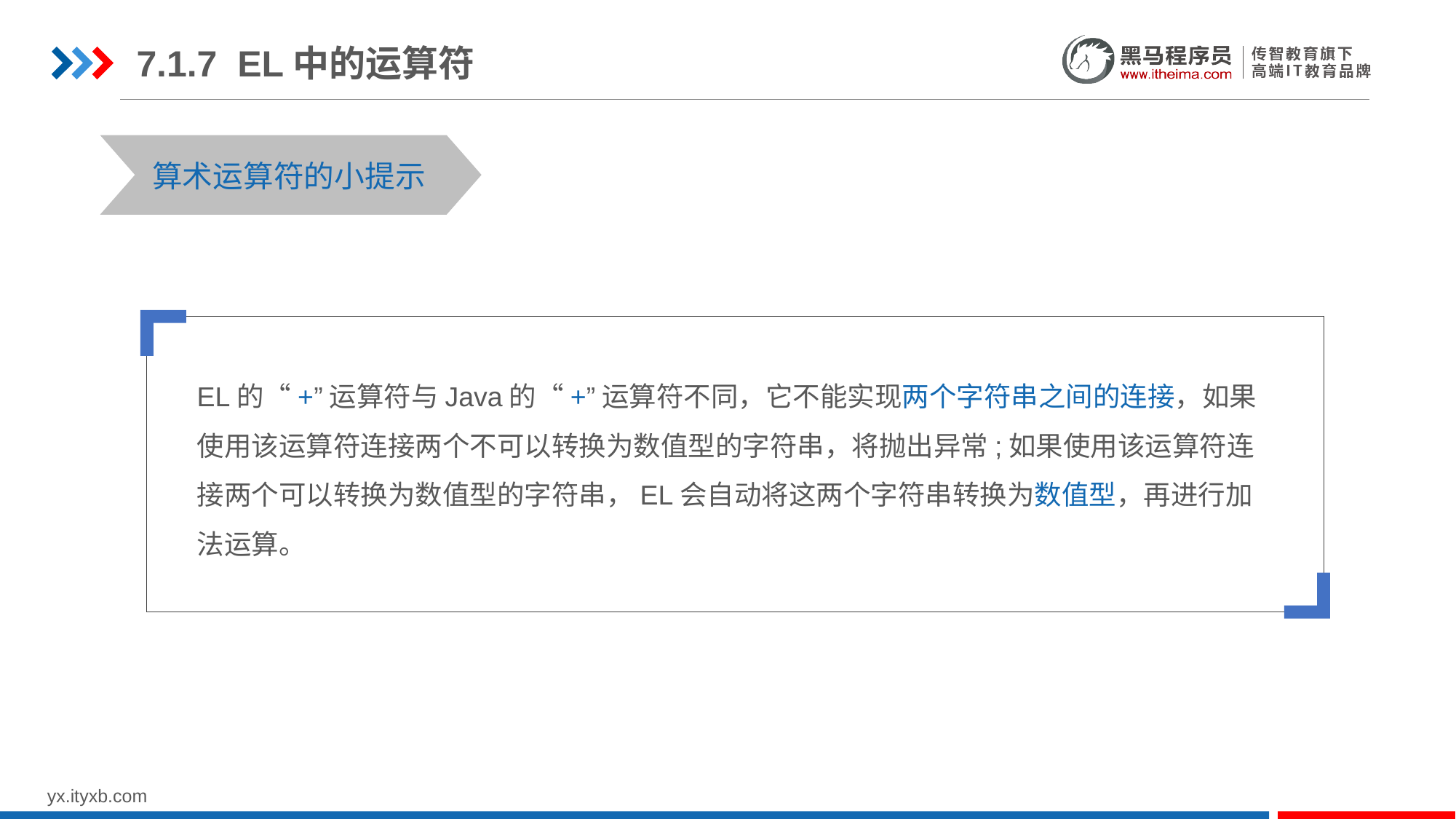

7.1.7  EL中的运算符

算术运算符的小提示

EL的“+”运算符与Java的“+”运算符不同，它不能实现两个字符串之间的连接，如果使用该运算符连接两个不可以转换为数值型的字符串，将抛出异常;如果使用该运算符连接两个可以转换为数值型的字符串，EL会自动将这两个字符串转换为数值型，再进行加法运算。